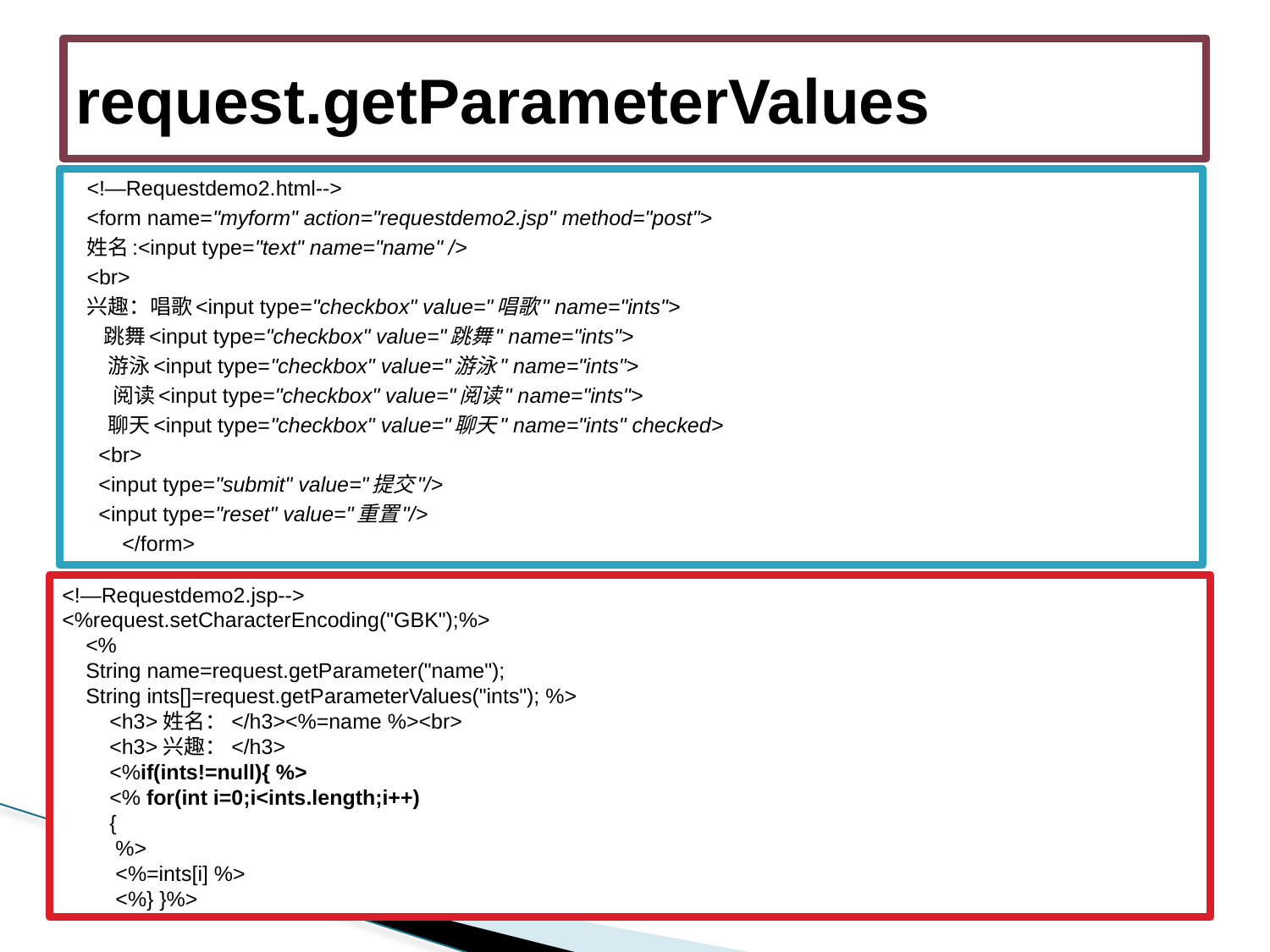

# request.getParameterValues
<!—Requestdemo2.html-->
<form name="myform" action="requestdemo2.jsp" method="post">
姓名:<input type="text" name="name" />
<br>
兴趣：唱歌<input type="checkbox" value="唱歌" name="ints">
   跳舞<input type="checkbox" value="跳舞" name="ints">
    游泳<input type="checkbox" value="游泳" name="ints">
     阅读<input type="checkbox" value="阅读" name="ints">
    聊天<input type="checkbox" value="聊天" name="ints" checked>
  <br>
  <input type="submit" value="提交"/>
  <input type="reset" value="重置"/>
      </form>
<!—Requestdemo2.jsp-->
<%request.setCharacterEncoding("GBK");%>
    <%
    String name=request.getParameter("name");
    String ints[]=request.getParameterValues("ints"); %>
        <h3>姓名：</h3><%=name %><br>
        <h3>兴趣：</h3>
        <%if(ints!=null){ %>
        <% for(int i=0;i<ints.length;i++)
        {
         %>
         <%=ints[i] %>
         <%} }%>